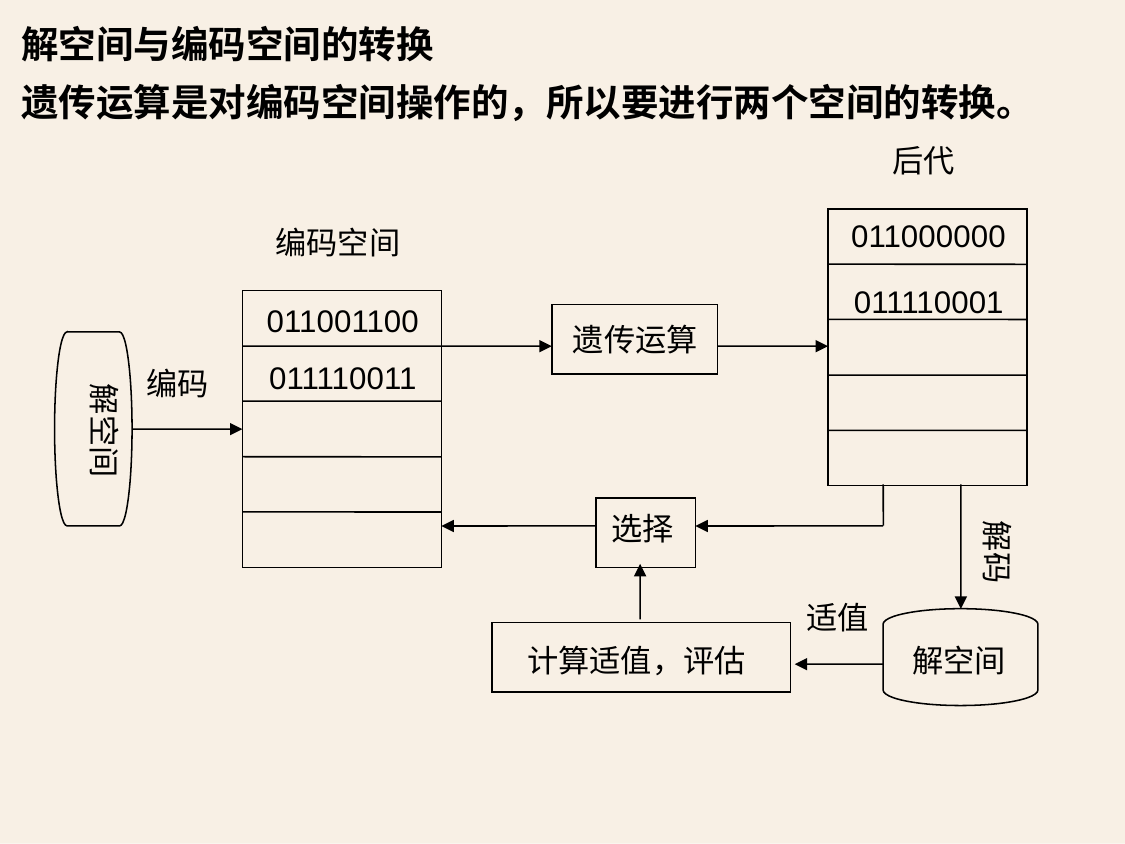

解空间与编码空间的转换
遗传运算是对编码空间操作的，所以要进行两个空间的转换。
后代

011000000
编码空间

011110001

011001100

遗传运算

011110011
编码

解空间

选择

解码

适值

计算适值，评估
解空间